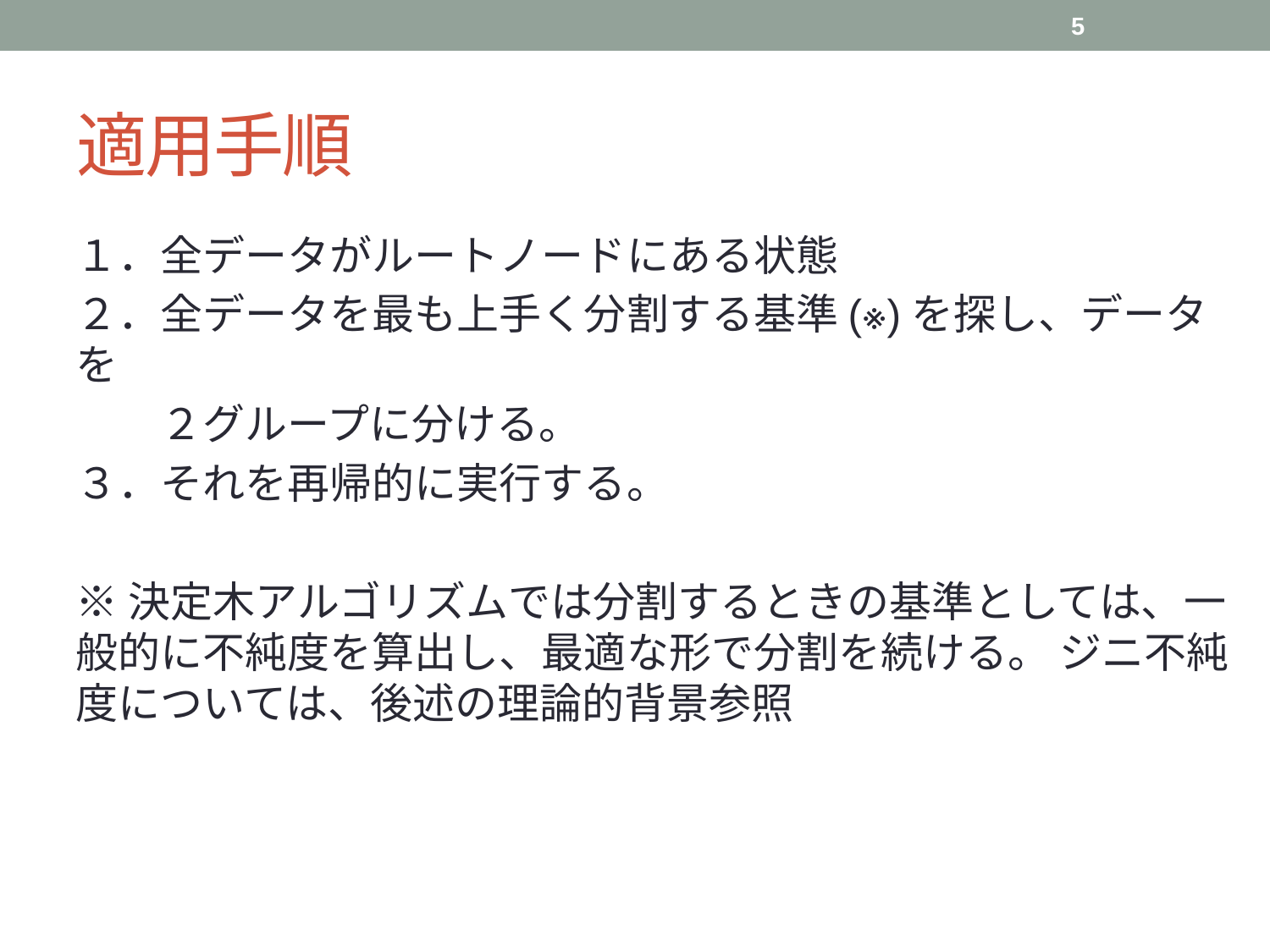

5
# 適用手順
１．全データがルートノードにある状態
２．全データを最も上手く分割する基準(※)を探し、データを
　　２グループに分ける。
３．それを再帰的に実行する。

※決定木アルゴリズムでは分割するときの基準としては、一般的に不純度を算出し、最適な形で分割を続ける。 ジニ不純度については、後述の理論的背景参照